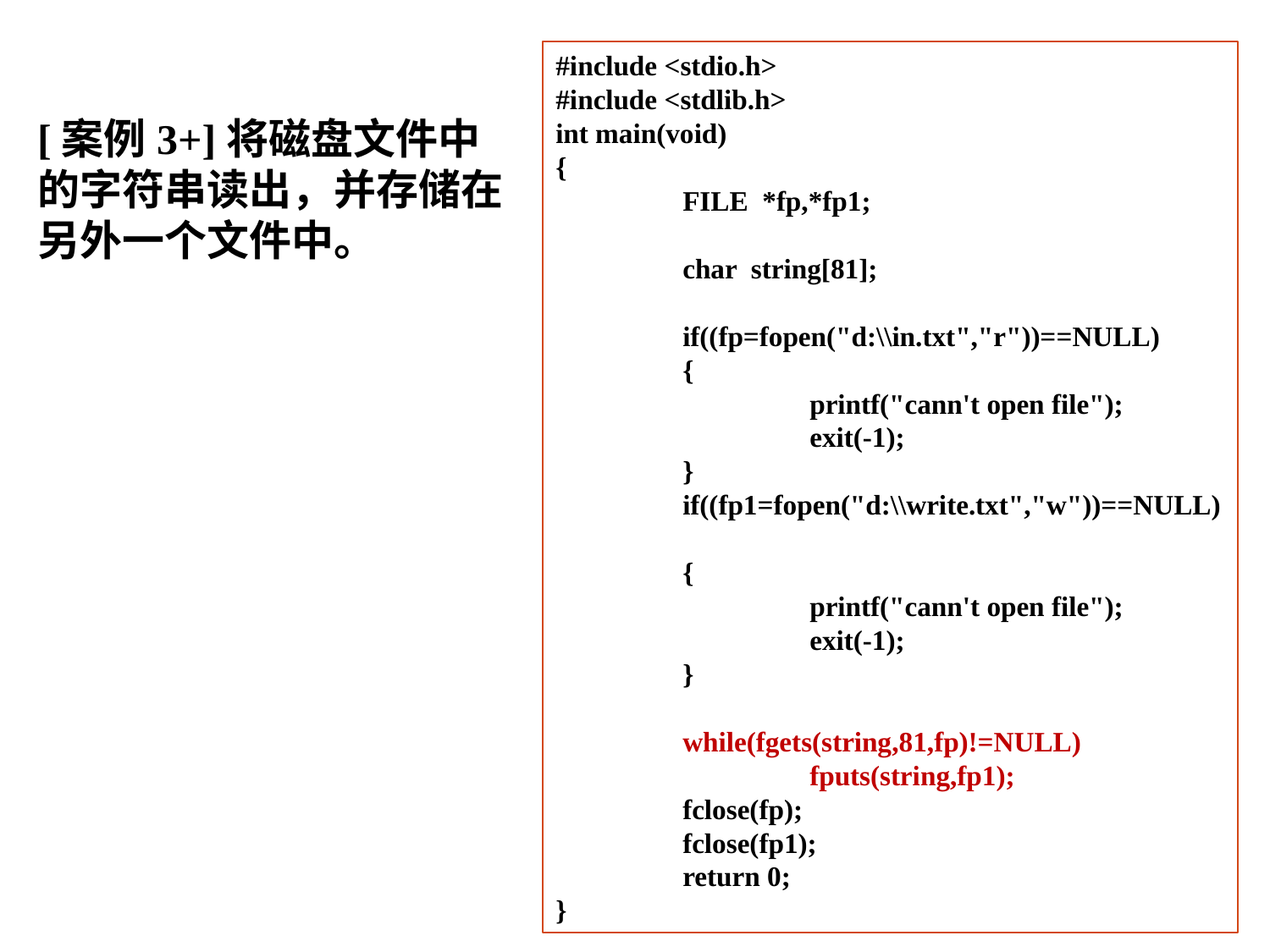

#include <stdio.h>
#include <stdlib.h>
int main(void)
{
	FILE  *fp,*fp1;

	char  string[81];

	if((fp=fopen("d:\\in.txt","r"))==NULL)
	{
		printf("cann't open file");
		exit(-1);
	}
	if((fp1=fopen("d:\\write.txt","w"))==NULL)
	{
		printf("cann't open file");
		exit(-1);
	}

	while(fgets(string,81,fp)!=NULL)
		fputs(string,fp1);
	fclose(fp);
	fclose(fp1);
	return 0;
}
[案例3+]将磁盘文件中的字符串读出，并存储在另外一个文件中。
27